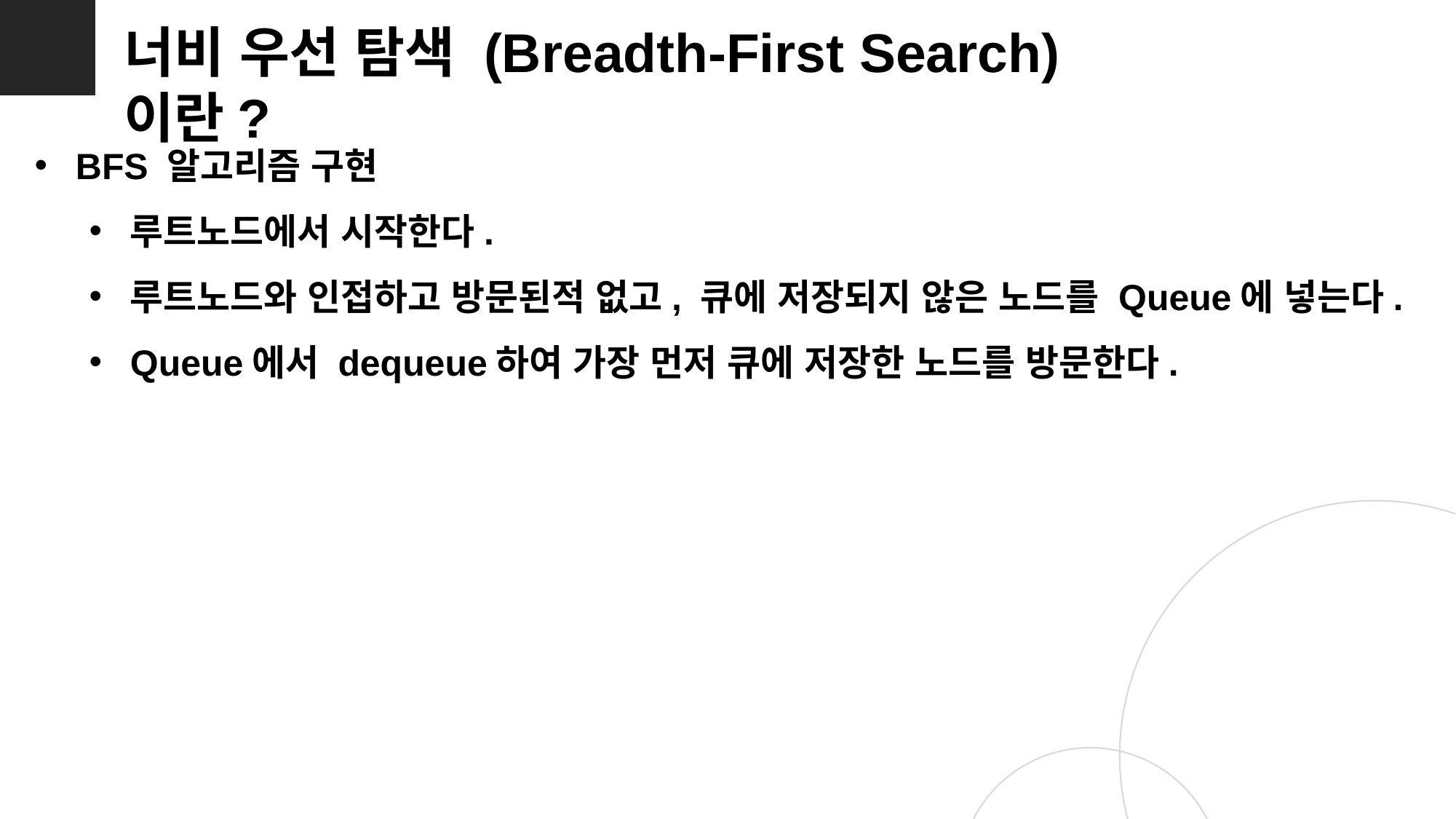

너비 우선 탐색 (Breadth-First Search)이란?
BFS 알고리즘 구현
루트노드에서 시작한다.
루트노드와 인접하고 방문된적 없고, 큐에 저장되지 않은 노드를 Queue에 넣는다.
Queue에서 dequeue하여 가장 먼저 큐에 저장한 노드를 방문한다.